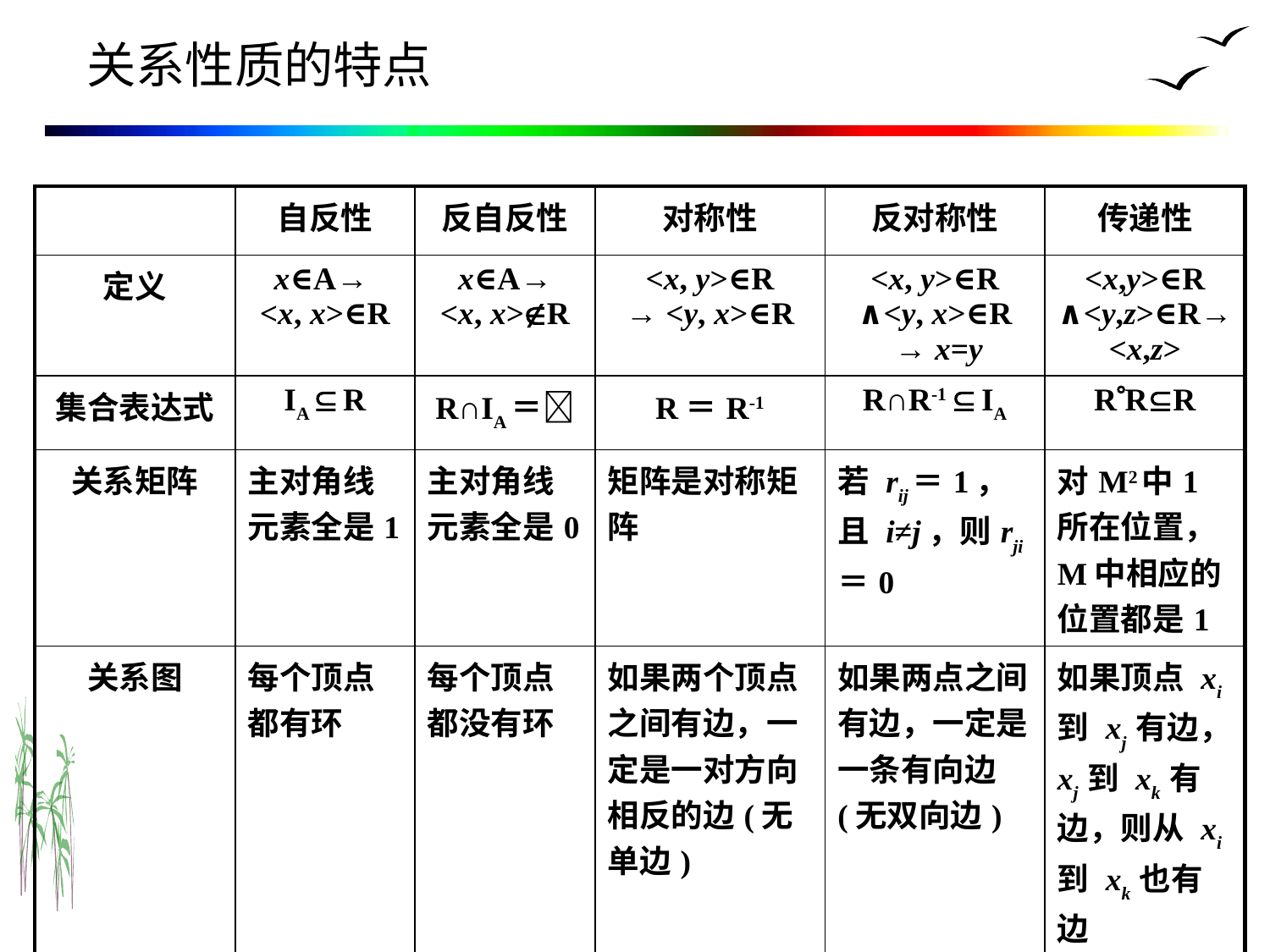

# 关系性质的特点
|  | 自反性 | 反自反性 | 对称性 | 反对称性 | 传递性 |
| --- | --- | --- | --- | --- | --- |
| 定义 | x∈A→ <x, x>∈R | x∈A→ <x, x>∉R | <x, y>∈R → <y, x>∈R | <x, y>∈R ∧<y, x>∈R → x=y | <x,y>∈R ∧<y,z>∈R→<x,z> |
| 集合表达式 | IA ⊆ R | R∩IA＝∅ | R＝R-1 | R∩R-1 ⊆ IA | R°R⊆R |
| 关系矩阵 | 主对角线元素全是1 | 主对角线元素全是0 | 矩阵是对称矩阵 | 若 rij＝1，且 i≠j，则rji＝0 | 对M2中1所在位置，M中相应的位置都是1 |
| 关系图 | 每个顶点都有环 | 每个顶点都没有环 | 如果两个顶点之间有边，一定是一对方向相反的边(无单边) | 如果两点之间有边，一定是一条有向边(无双向边) | 如果顶点 xi到 xj 有边，xj 到 xk 有边，则从 xi到 xk 也有边 |